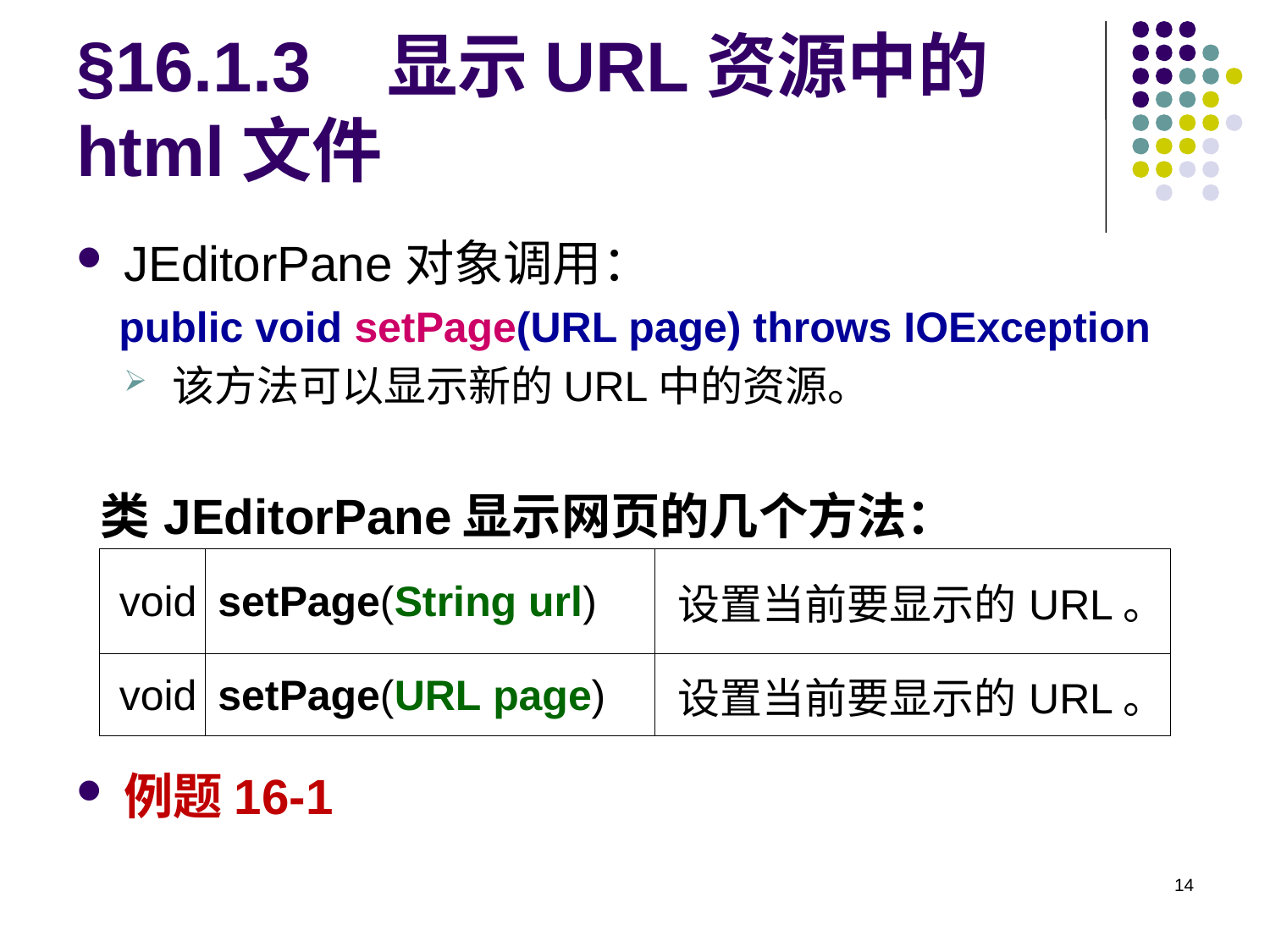

# §16.1.3   显示URL资源中的html文件
JEditorPane对象调用：
public void setPage(URL page) throws IOException
该方法可以显示新的URL中的资源。

例题16-1

| 类JEditorPane显示网页的几个方法： |  |  |
| --- | --- | --- |
| void | setPage(String url) | 设置当前要显示的URL。 |
| void | setPage(URL page) | 设置当前要显示的URL。 |
14